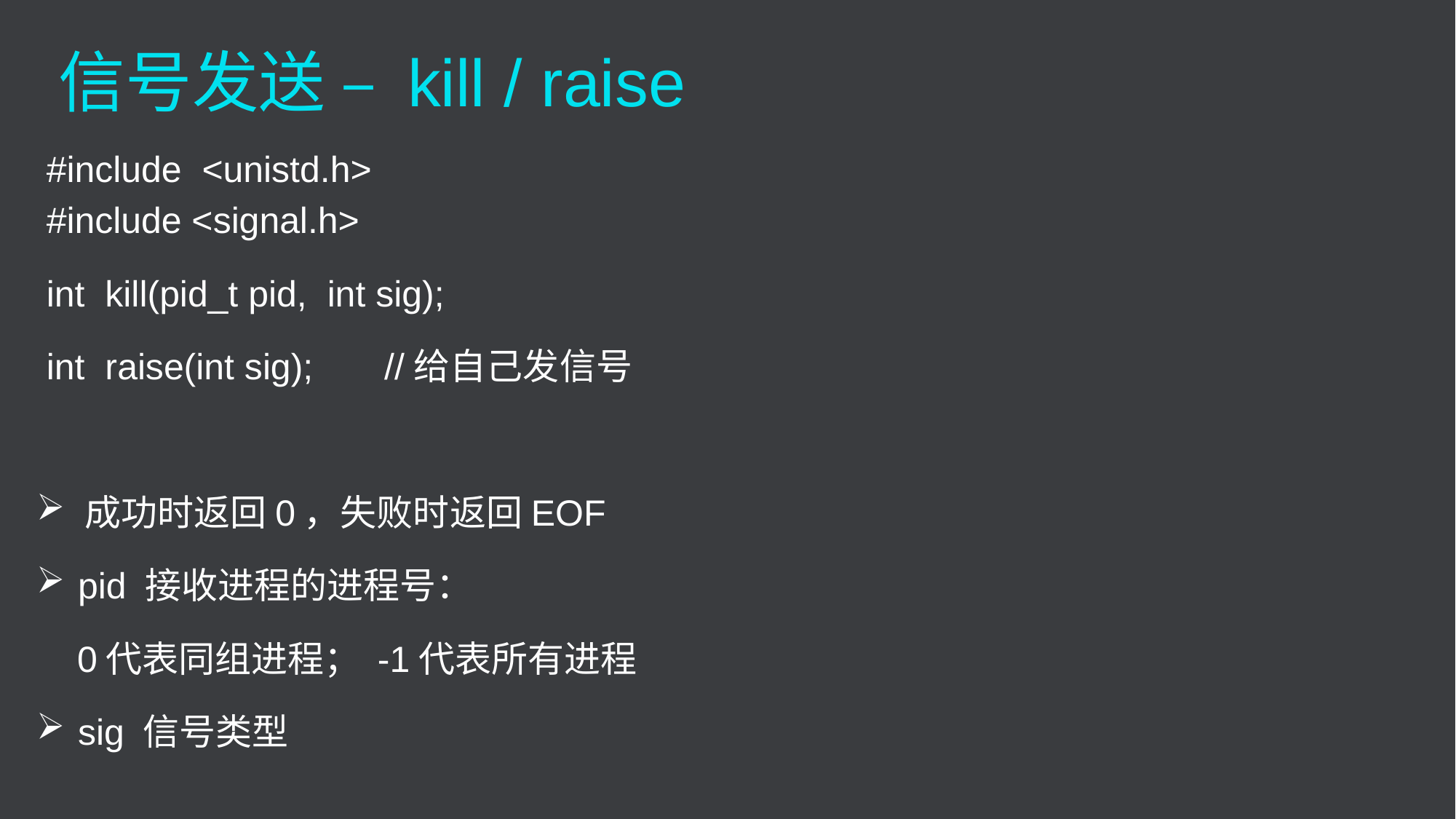

信号发送 – kill / raise
 #include  <unistd.h>
 #include <signal.h>
 int  kill(pid_t pid,  int sig);
 int  raise(int sig);       //给自己发信号

 成功时返回0，失败时返回EOF
 pid 接收进程的进程号：
    0代表同组进程； -1代表所有进程
 sig 信号类型